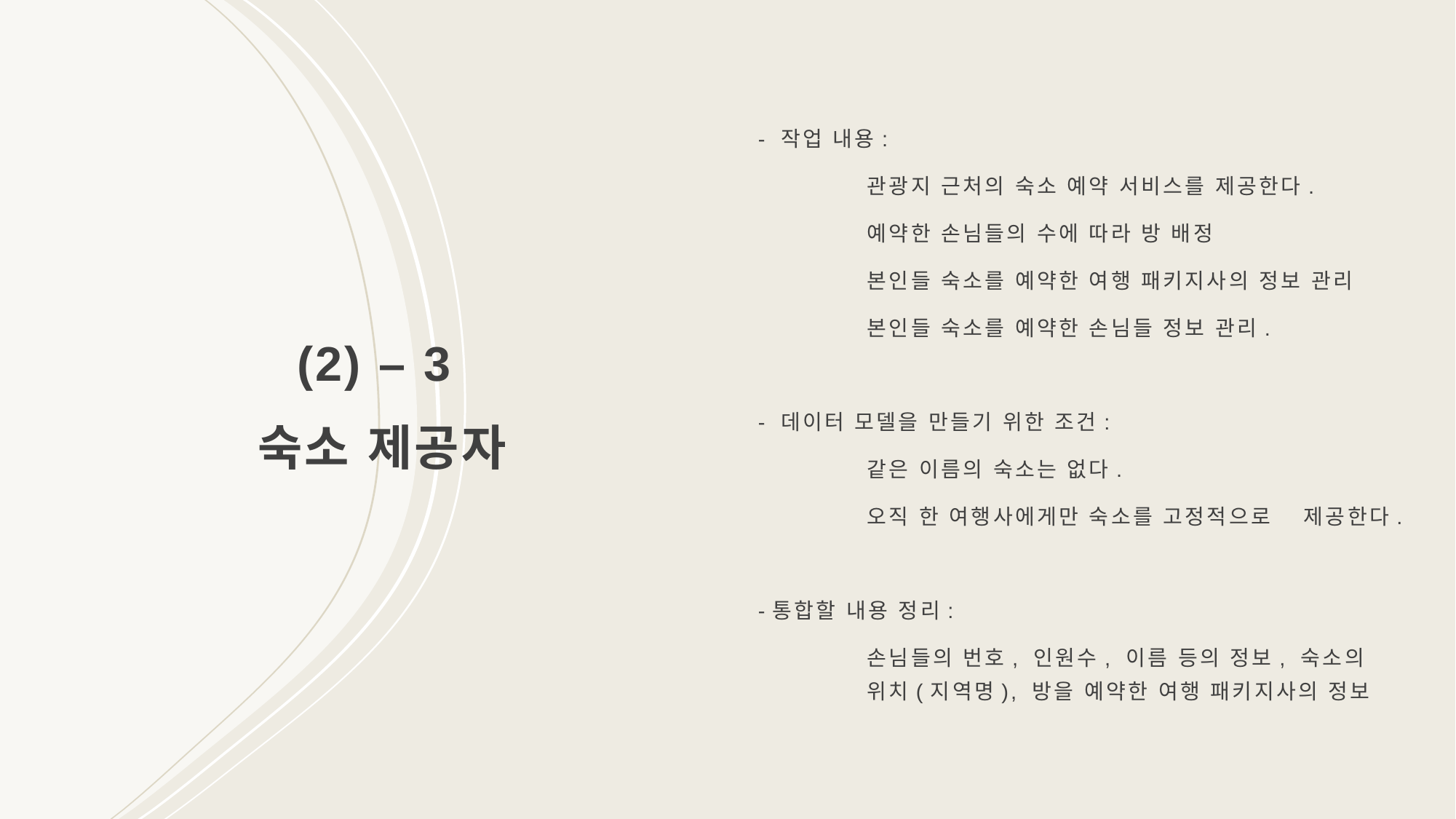

- 작업 내용:
	관광지 근처의 숙소 예약 서비스를 제공한다.
	예약한 손님들의 수에 따라 방 배정
	본인들 숙소를 예약한 여행 패키지사의 정보 관리
	본인들 숙소를 예약한 손님들 정보 관리.

- 데이터 모델을 만들기 위한 조건:
	같은 이름의 숙소는 없다.
	오직 한 여행사에게만 숙소를 고정적으로 	제공한다.

-통합할 내용 정리:
	손님들의 번호, 인원수, 이름 등의 정보, 숙소의 	위치(지역명), 방을 예약한 여행 패키지사의 정보
(2) – 3
숙소 제공자